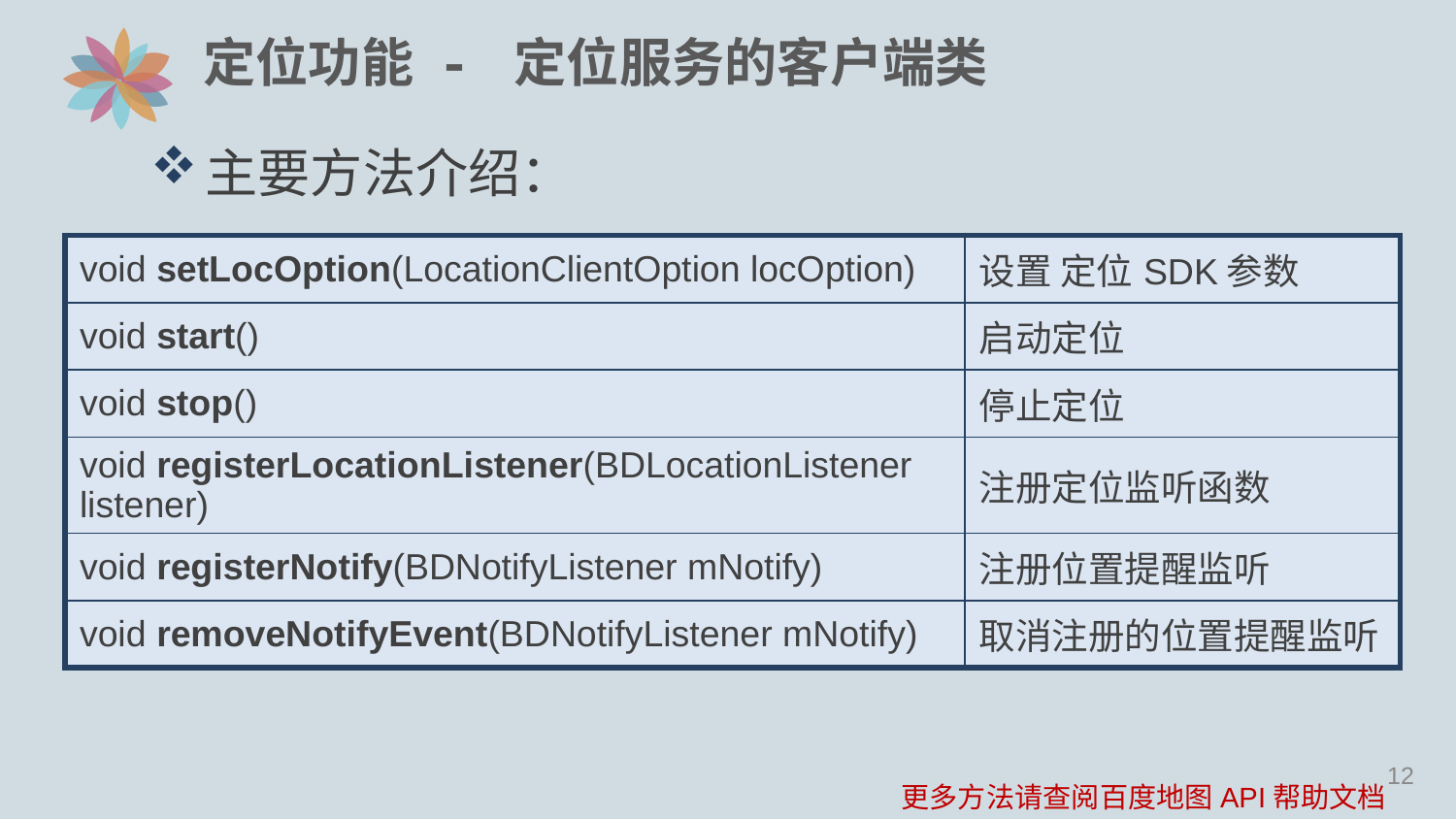

# 定位功能 - 定位服务的客户端类
主要方法介绍：

| void setLocOption(LocationClientOption locOption) | 设置 定位SDK参数 |
| --- | --- |
| void start() | 启动定位 |
| void stop() | 停止定位 |
| void registerLocationListener(BDLocationListener listener) | 注册定位监听函数 |
| void registerNotify(BDNotifyListener mNotify) | 注册位置提醒监听 |
| void removeNotifyEvent(BDNotifyListener mNotify) | 取消注册的位置提醒监听 |
更多方法请查阅百度地图API帮助文档
12